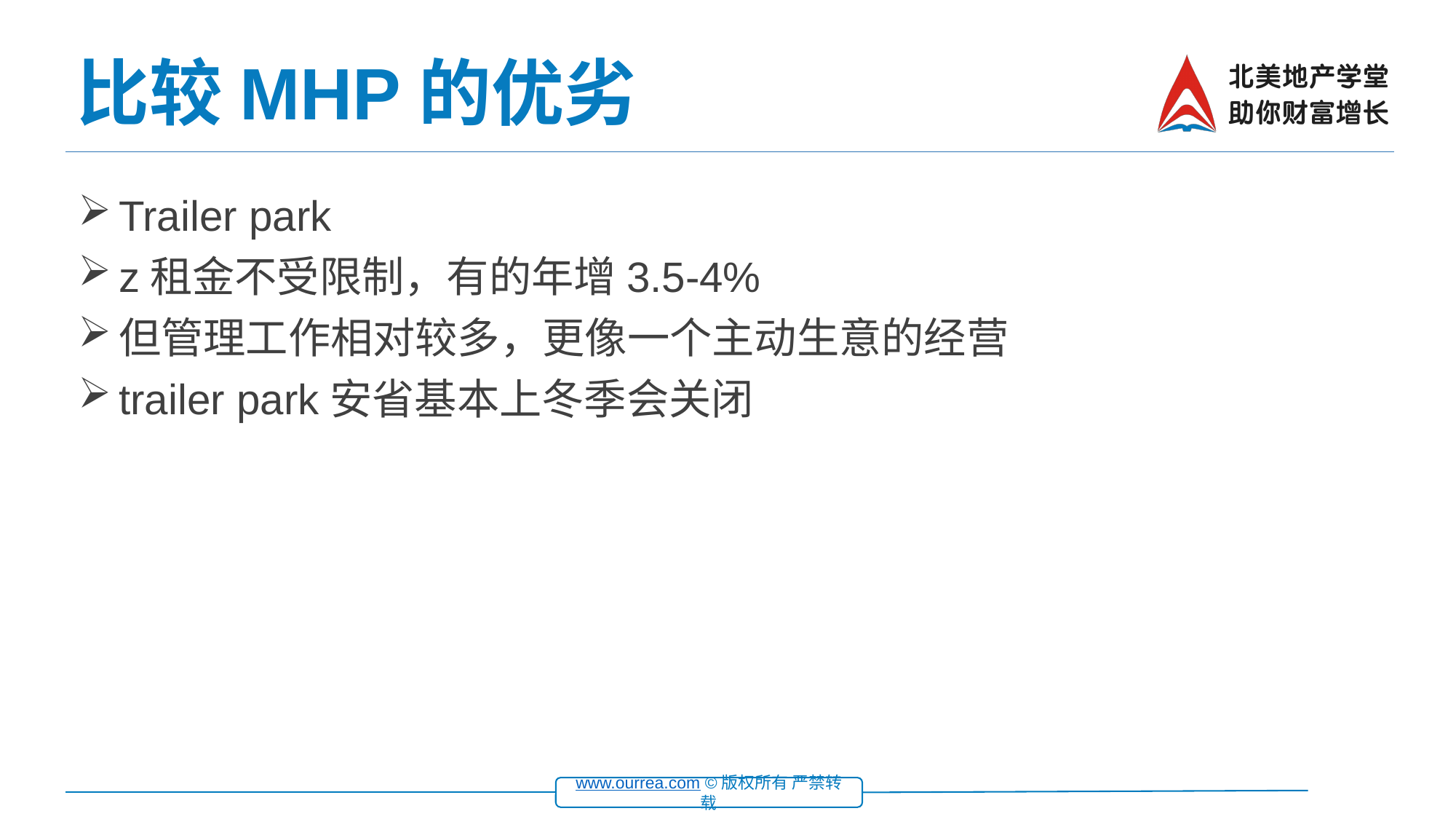

# 比较MHP的优劣
Trailer park
z租金不受限制，有的年增3.5-4%
但管理工作相对较多，更像一个主动生意的经营
trailer park安省基本上冬季会关闭
7